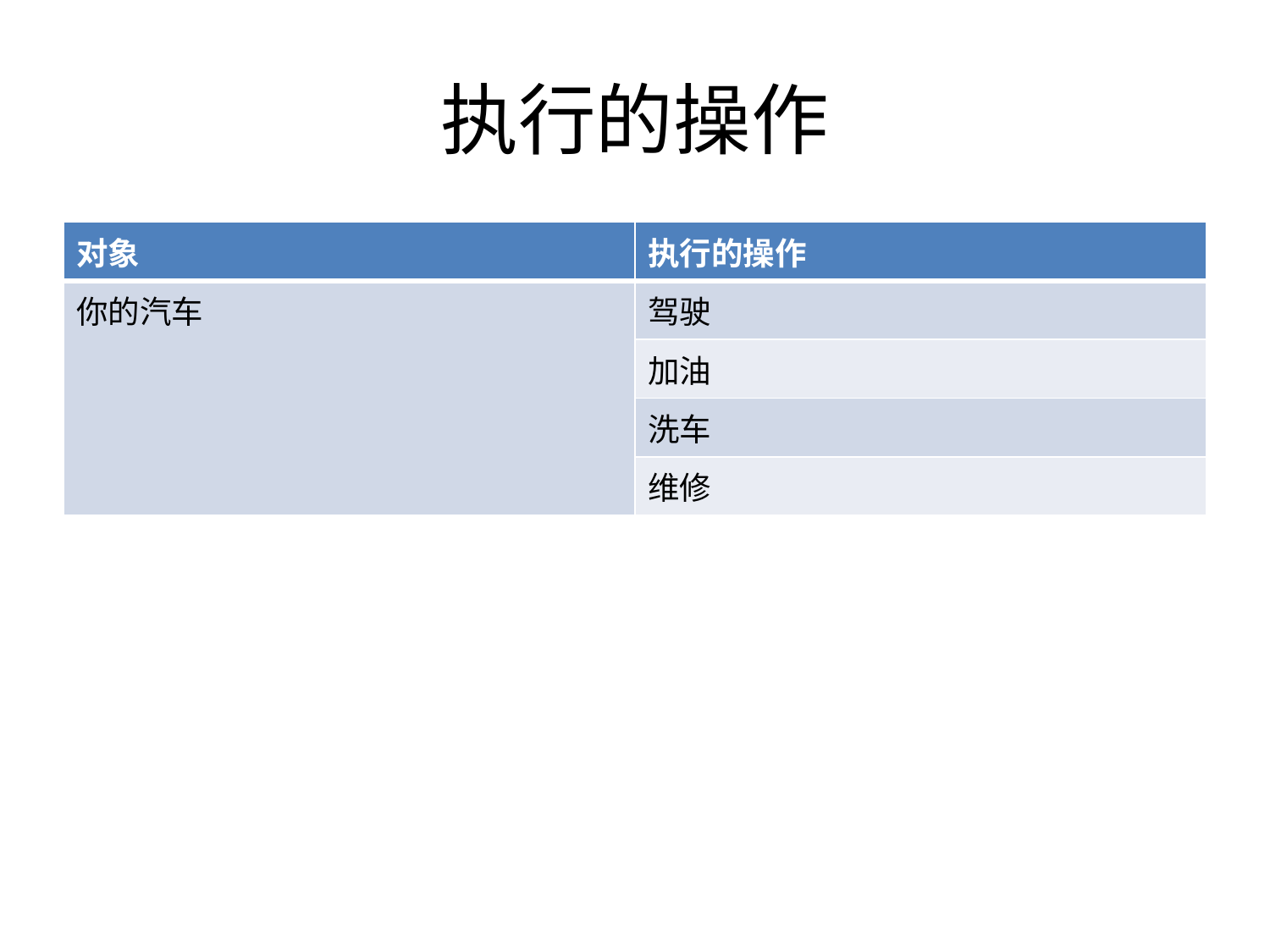

# 执行的操作
| 对象 | 执行的操作 |
| --- | --- |
| 你的汽车 | 驾驶 |
|  | 加油 |
|  | 洗车 |
|  | 维修 |